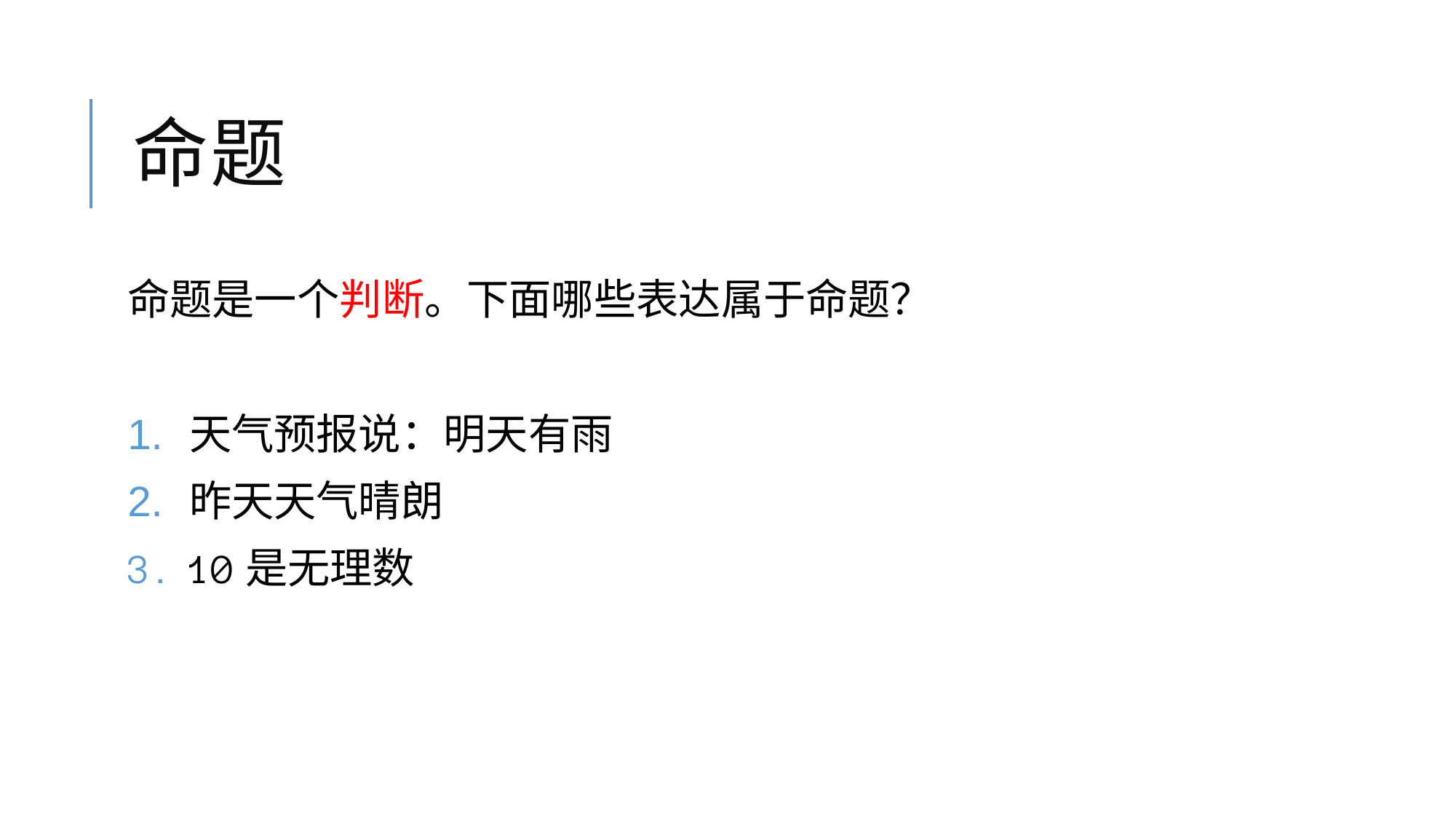

# 命题
命题是一个判断。下面哪些表达属于命题？

天气预报说：明天有雨
昨天天气晴朗
10是无理数